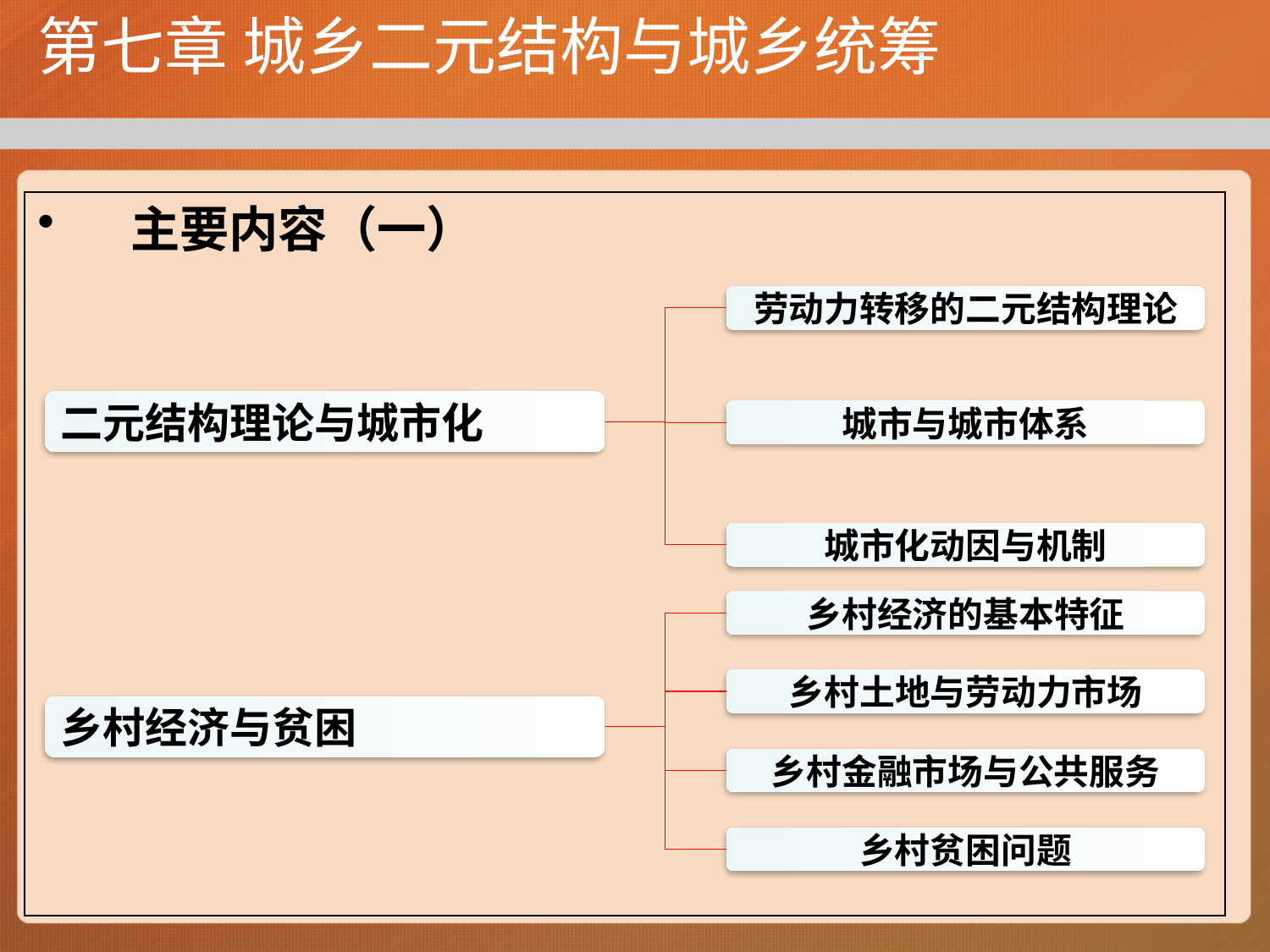

# 第七章 城乡二元结构与城乡统筹
   主要内容（一）

劳动力转移的二元结构理论
二元结构理论与城市化
城市与城市体系
城市化动因与机制
乡村经济的基本特征
乡村土地与劳动力市场
乡村经济与贫困
乡村金融市场与公共服务
乡村贫困问题